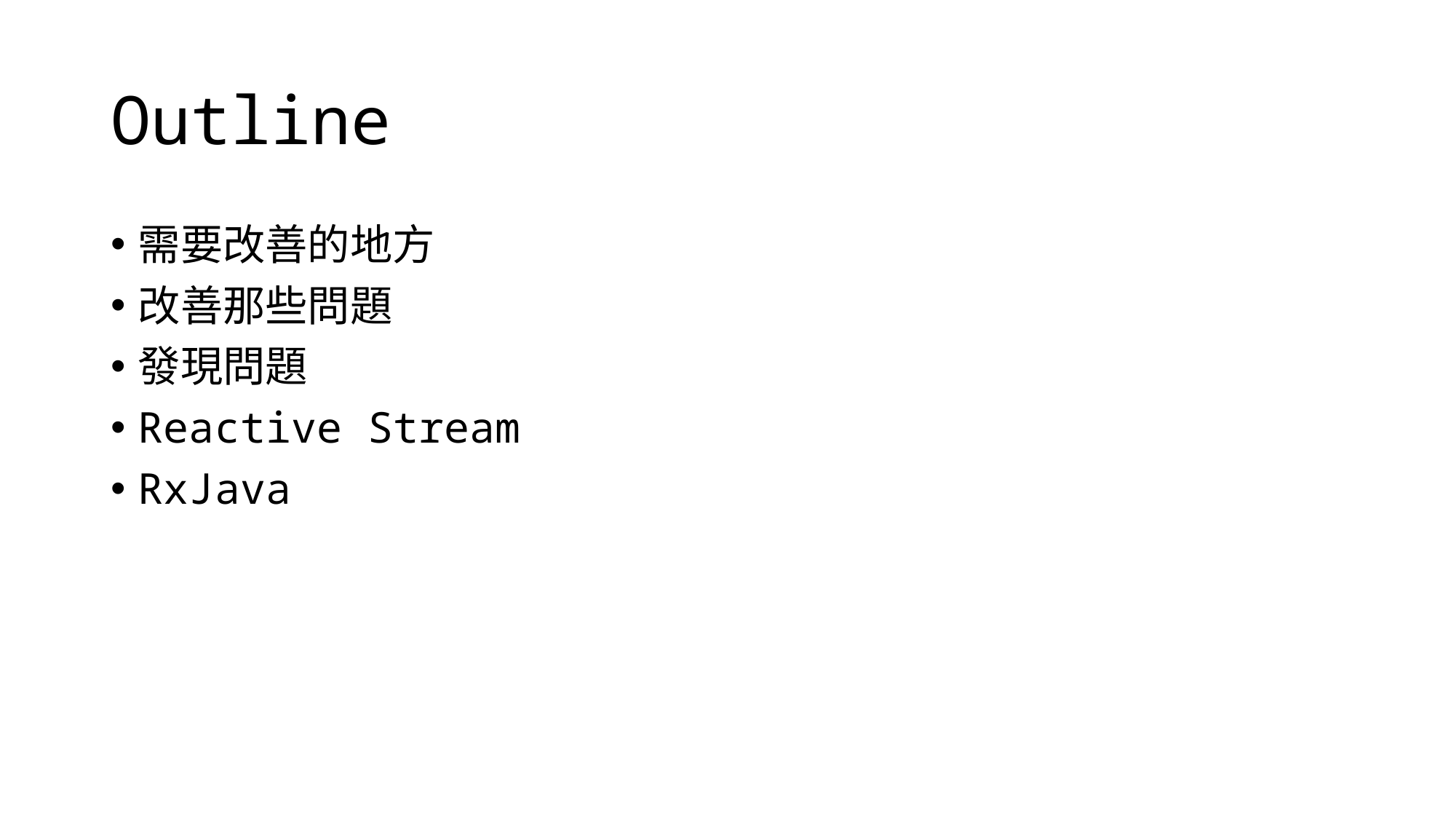

# Outline
需要改善的地方
改善那些問題
發現問題
Reactive Stream
RxJava